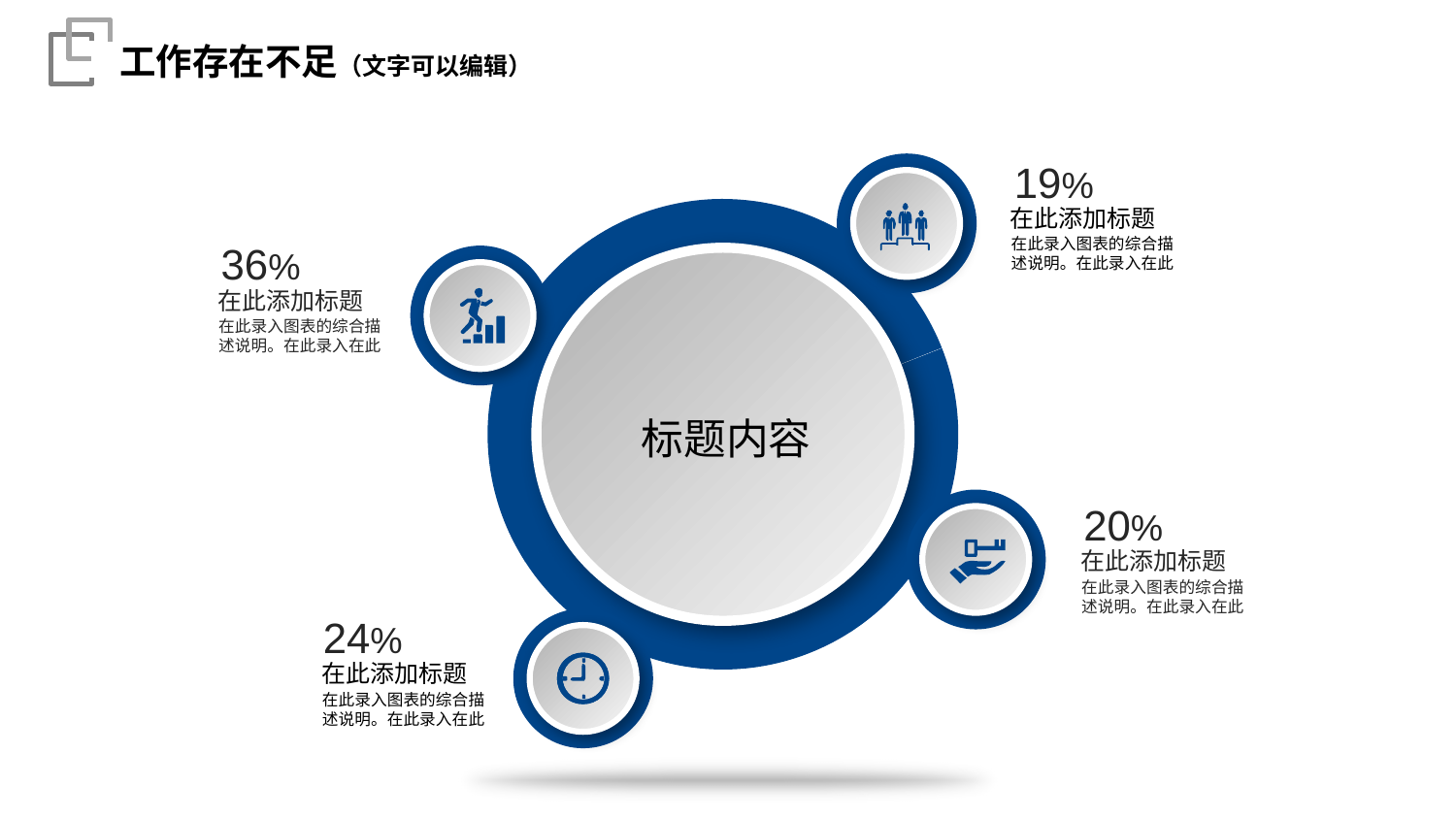

工作存在不足（文字可以编辑）
19%
在此添加标题
在此录入图表的综合描述说明。在此录入在此

36%
在此添加标题
在此录入图表的综合描述说明。在此录入在此

标题内容

20%
在此添加标题
在此录入图表的综合描述说明。在此录入在此

24%
在此添加标题
在此录入图表的综合描述说明。在此录入在此